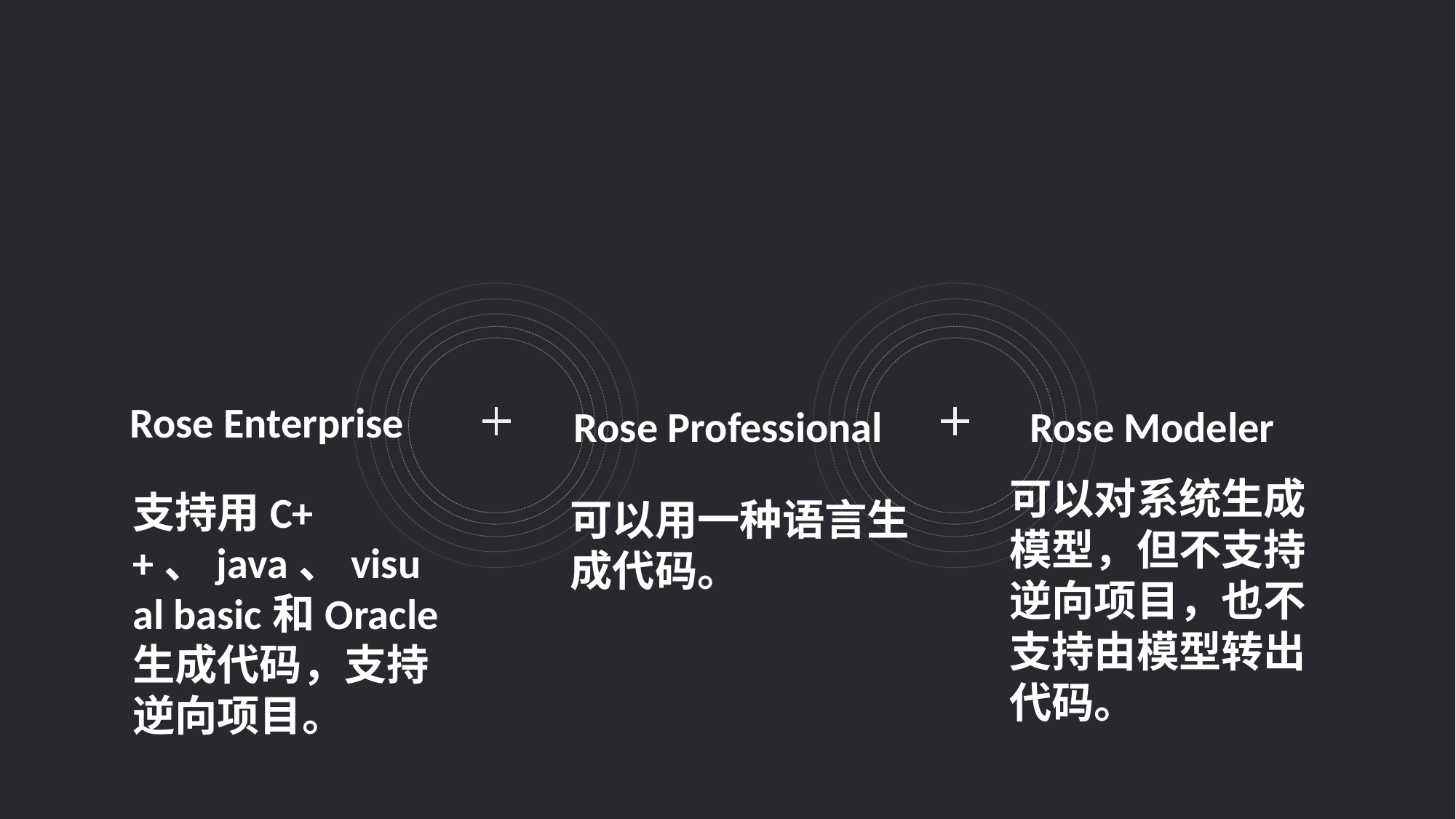

Rose Enterprise
Rose Modeler
Rose Professional

可以对系统生成模型，但不支持逆向项目，也不支持由模型转出代码。
支持用C++、java、visual basic和Oracle生成代码，支持逆向项目。
可以用一种语言生成代码。